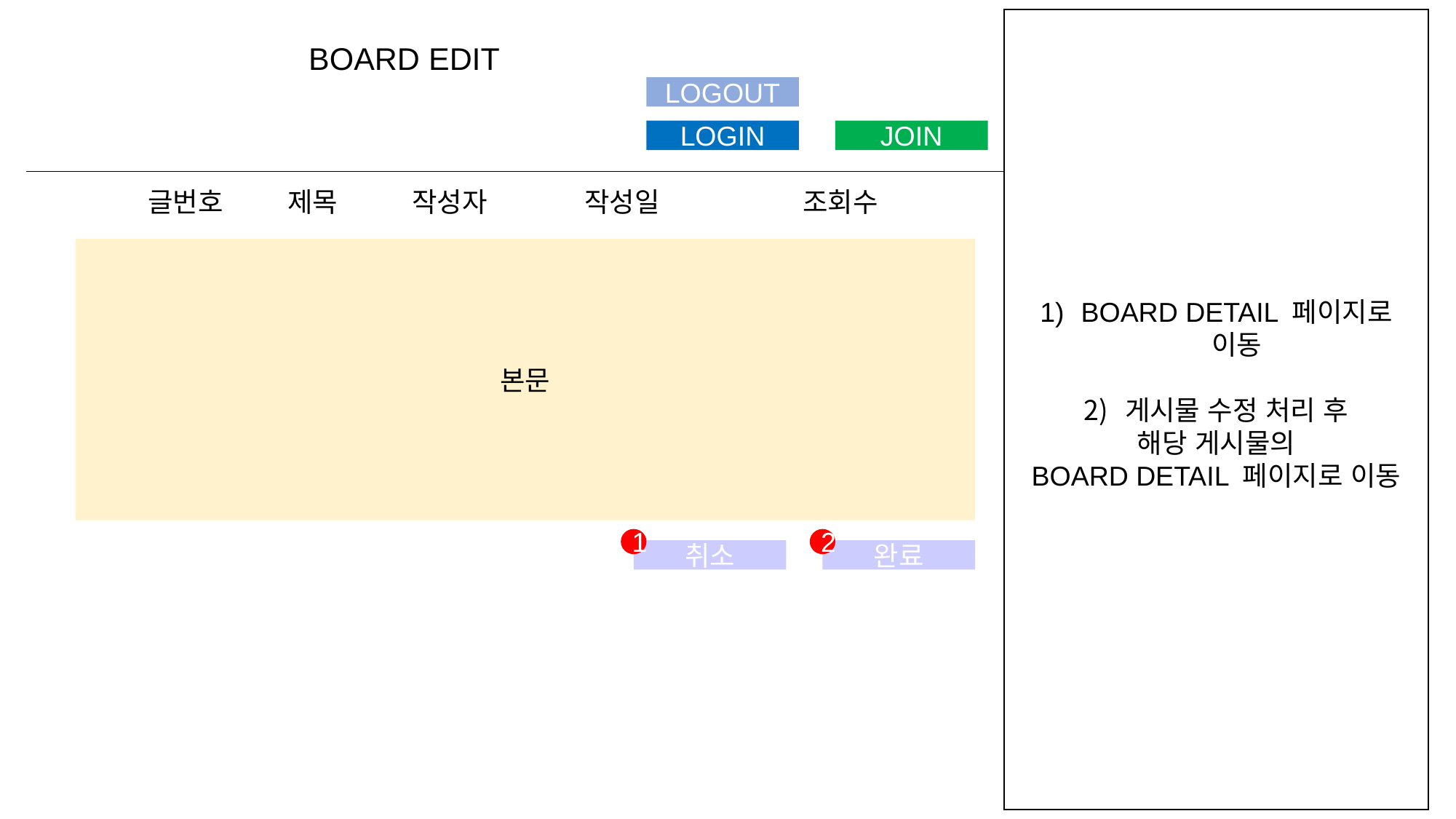

BOARD DETAIL 페이지로 이동

게시물 수정 처리 후
해당 게시물의
BOARD DETAIL 페이지로 이동

BOARD EDIT
LOGOUT
JOIN
LOGIN
글번호	    제목	      작성자	작성일		조회수
본문
1
2
취소
완료